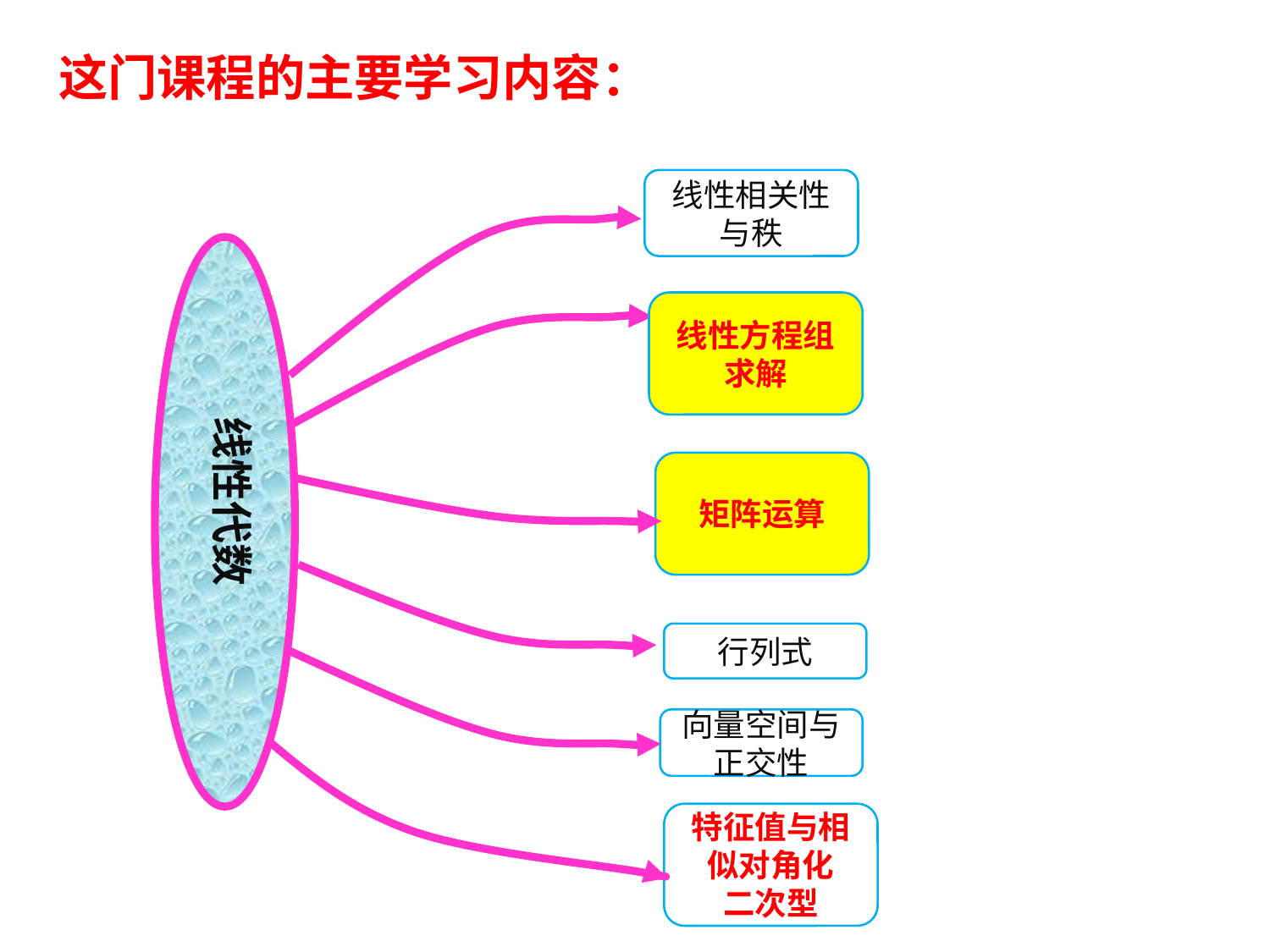

这门课程的主要学习内容：
线性相关性与秩

线性方程组求解

线性代数
矩阵运算

行列式

向量空间与正交性

特征值与相似对角化
二次型